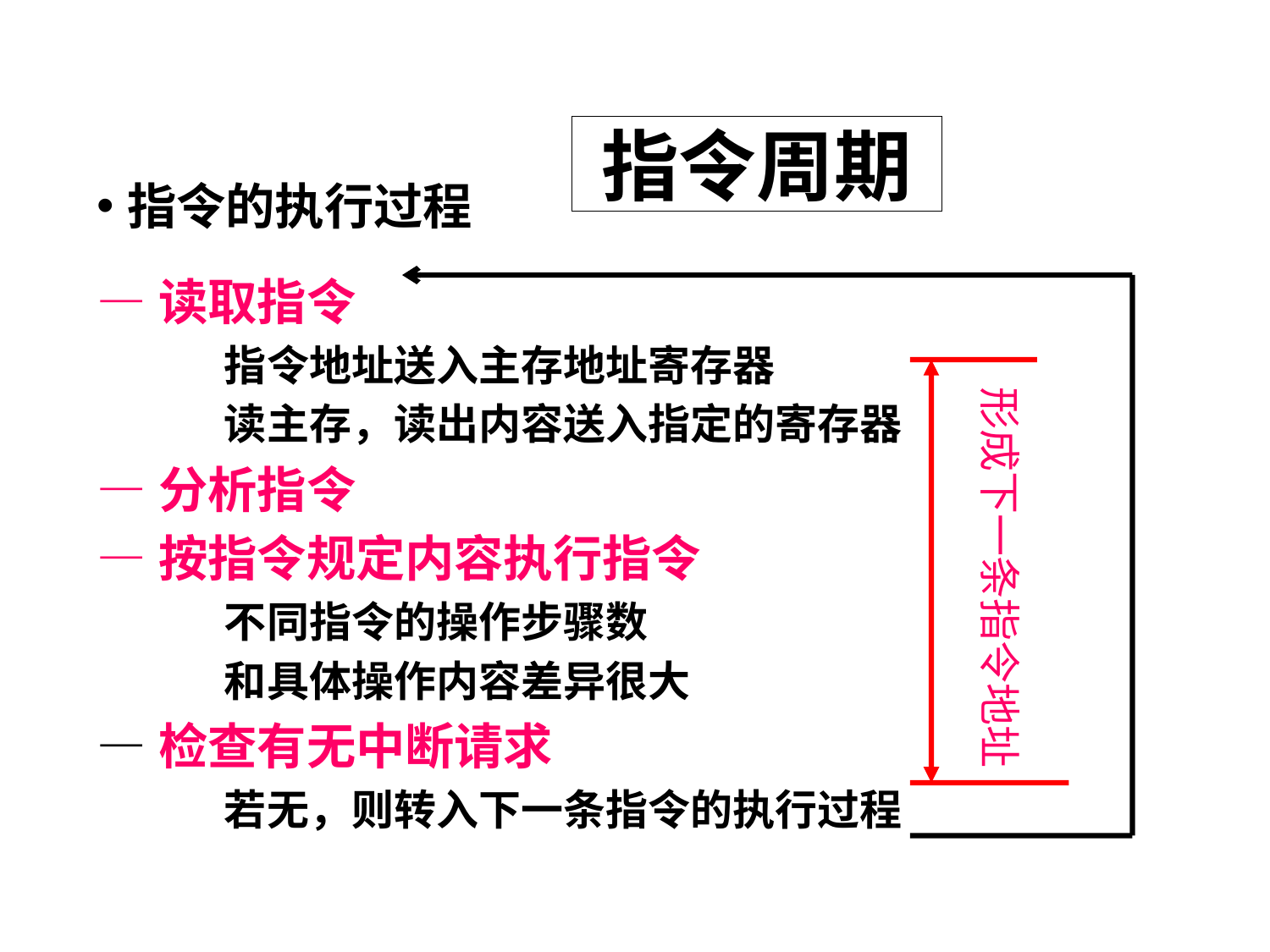

# 指令周期
指令的执行过程
—读取指令
指令地址送入主存地址寄存器
读主存，读出内容送入指定的寄存器
—分析指令
—按指令规定内容执行指令
不同指令的操作步骤数
和具体操作内容差异很大
—检查有无中断请求
若无，则转入下一条指令的执行过程

形成下一条指令地址